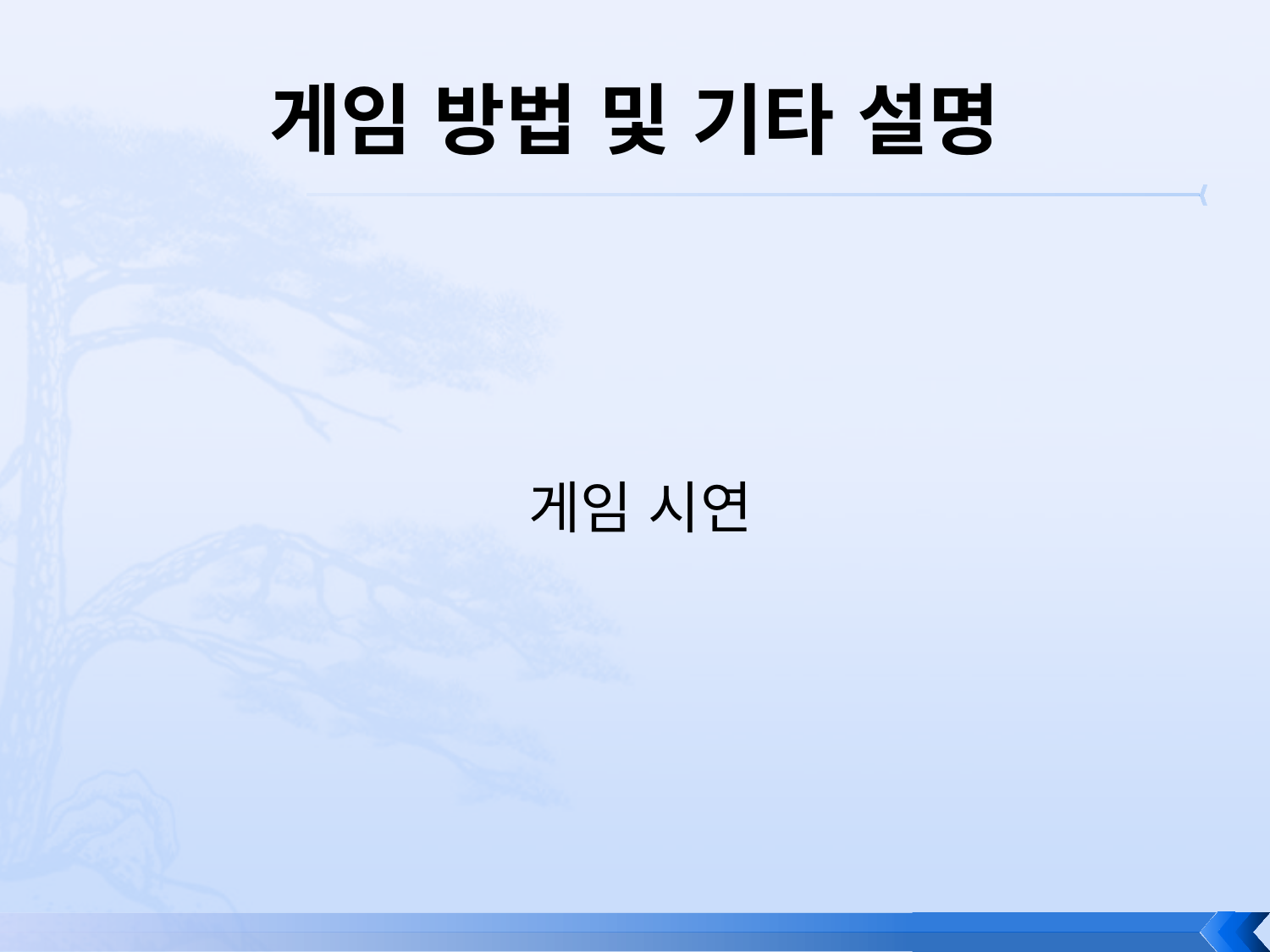

# 게임 방법 및 기타 설명
게임 시연